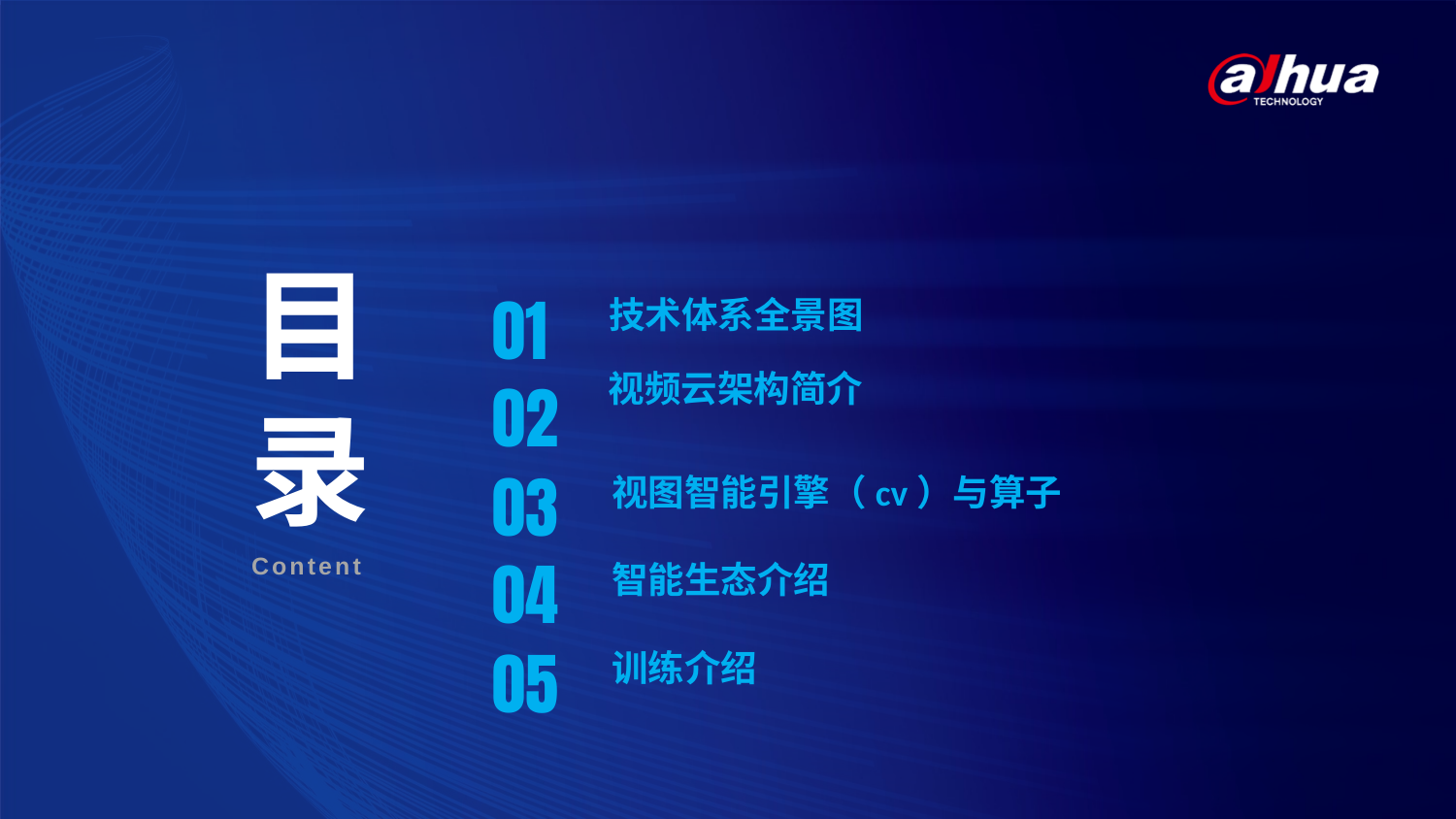

01
技术体系全景图
02
视频云架构简介
03
视图智能引擎（cv）与算子
04
智能生态介绍
05
训练介绍